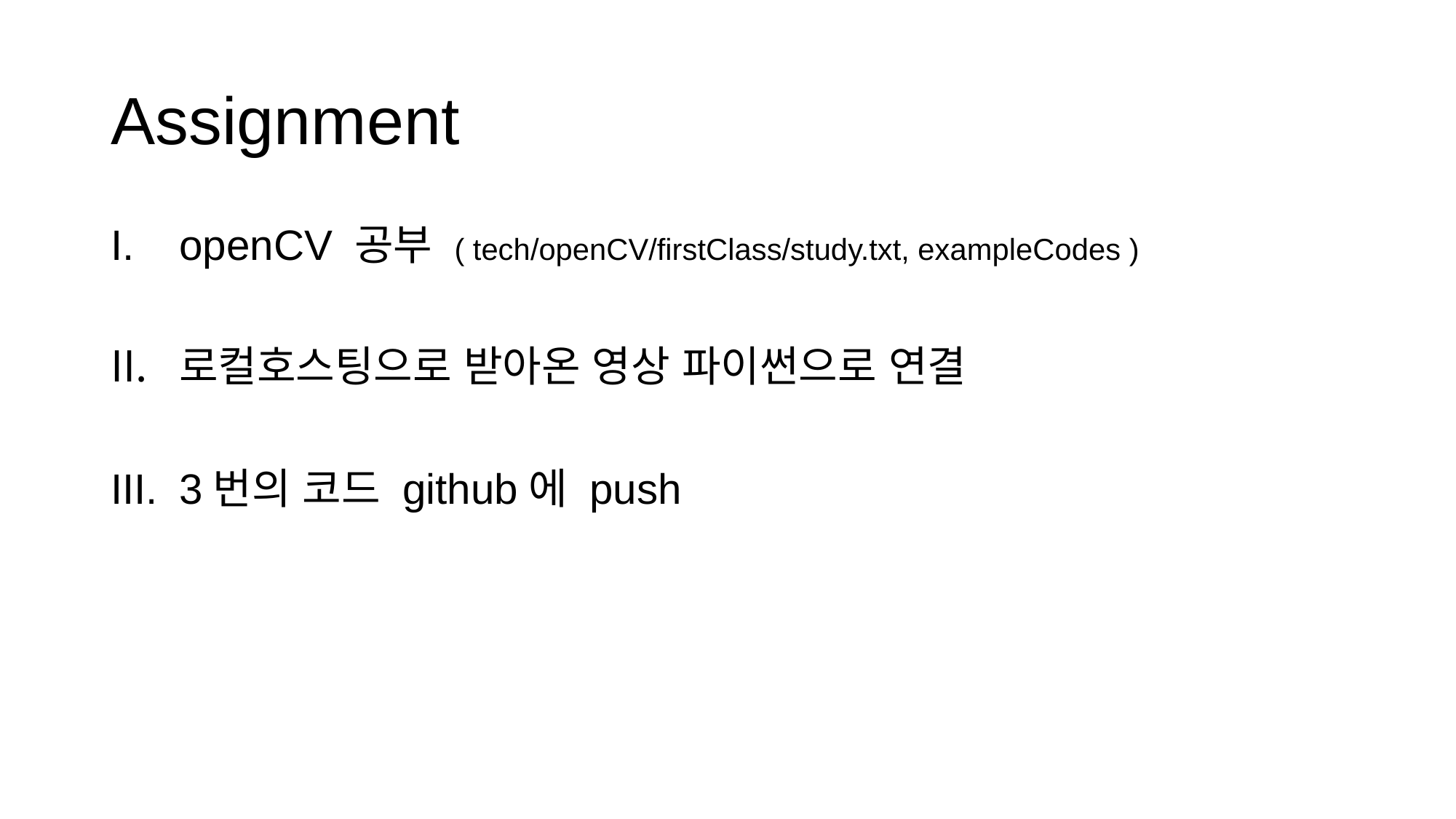

# Assignment
openCV 공부 ( tech/openCV/firstClass/study.txt, exampleCodes )

로컬호스팅으로 받아온 영상 파이썬으로 연결

3번의 코드 github에 push